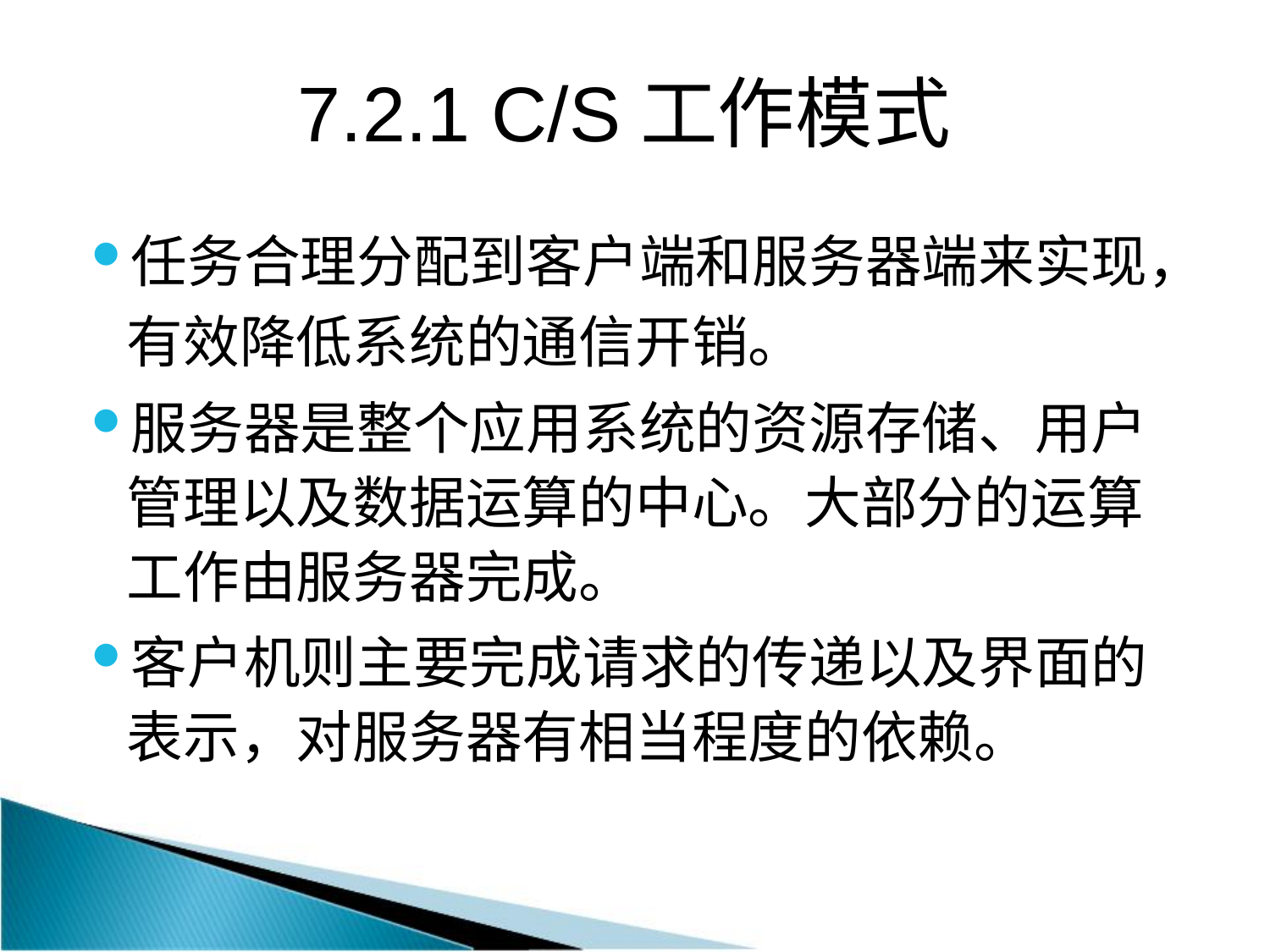

# 7.2.1 C/S工作模式
任务合理分配到客户端和服务器端来实现，有效降低系统的通信开销。
服务器是整个应用系统的资源存储、用户管理以及数据运算的中心。大部分的运算工作由服务器完成。
客户机则主要完成请求的传递以及界面的表示，对服务器有相当程度的依赖。